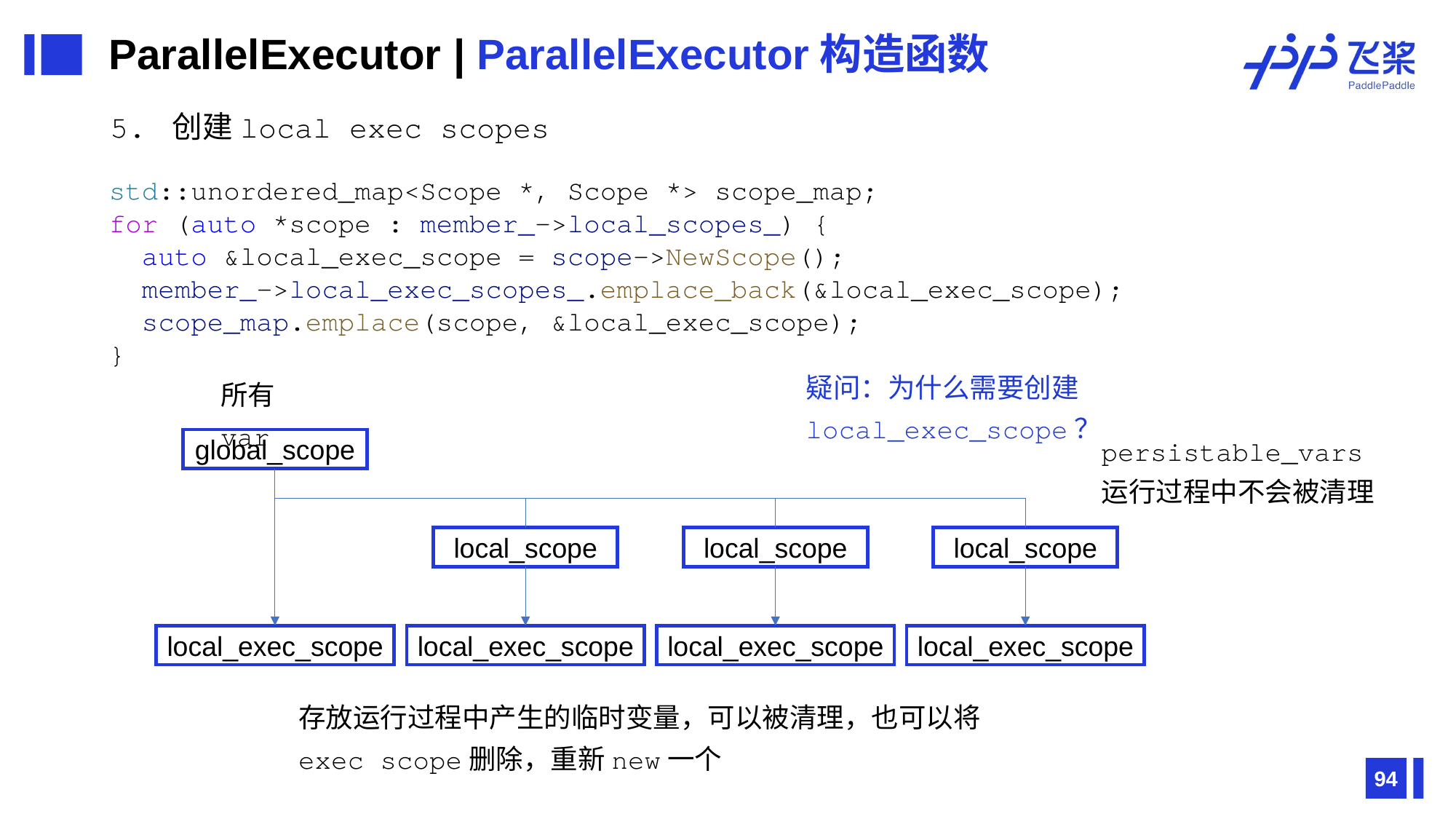

ParallelExecutor | ParallelExecutor构造函数
5. 创建local exec scopes
std::unordered_map<Scope *, Scope *> scope_map;
for (auto *scope : member_->local_scopes_) {
  auto &local_exec_scope = scope->NewScope();
  member_->local_exec_scopes_.emplace_back(&local_exec_scope);
  scope_map.emplace(scope, &local_exec_scope);
}
疑问：为什么需要创建local_exec_scope？
所有var
persistable_vars
运行过程中不会被清理
global_scope
local_scope
local_scope
local_scope
local_exec_scope
local_exec_scope
local_exec_scope
local_exec_scope
存放运行过程中产生的临时变量，可以被清理，也可以将exec scope删除，重新new一个
94